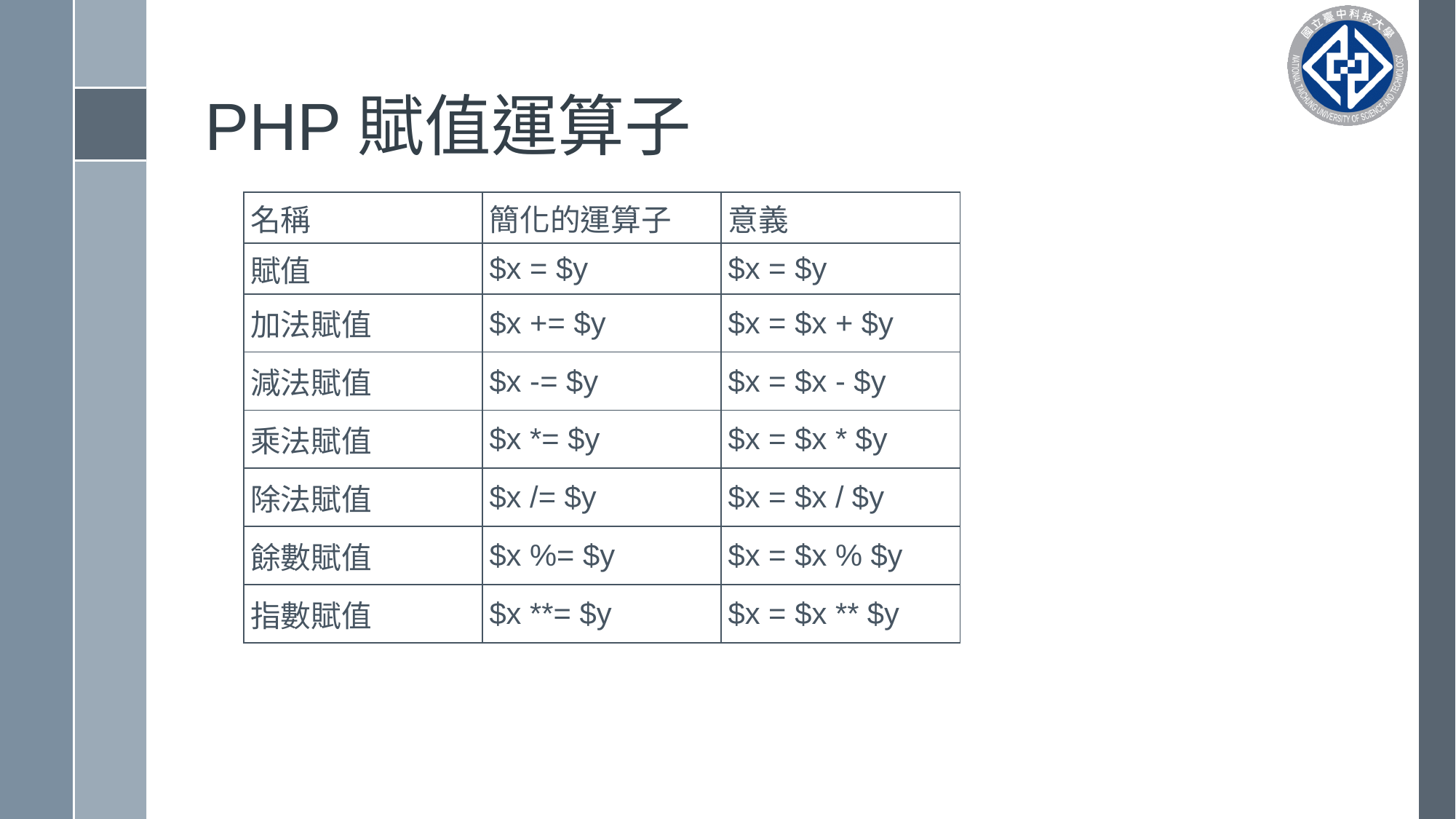

# PHP賦值運算子
| 名稱 | 簡化的運算子 | 意義 |
| --- | --- | --- |
| 賦值 | $x = $y | $x = $y |
| 加法賦值 | $x += $y | $x = $x + $y |
| 減法賦值 | $x -= $y | $x = $x - $y |
| 乘法賦值 | $x \*= $y | $x = $x \* $y |
| 除法賦值 | $x /= $y | $x = $x / $y |
| 餘數賦值 | $x %= $y | $x = $x % $y |
| 指數賦值 | $x \*\*= $y | $x = $x \*\* $y |